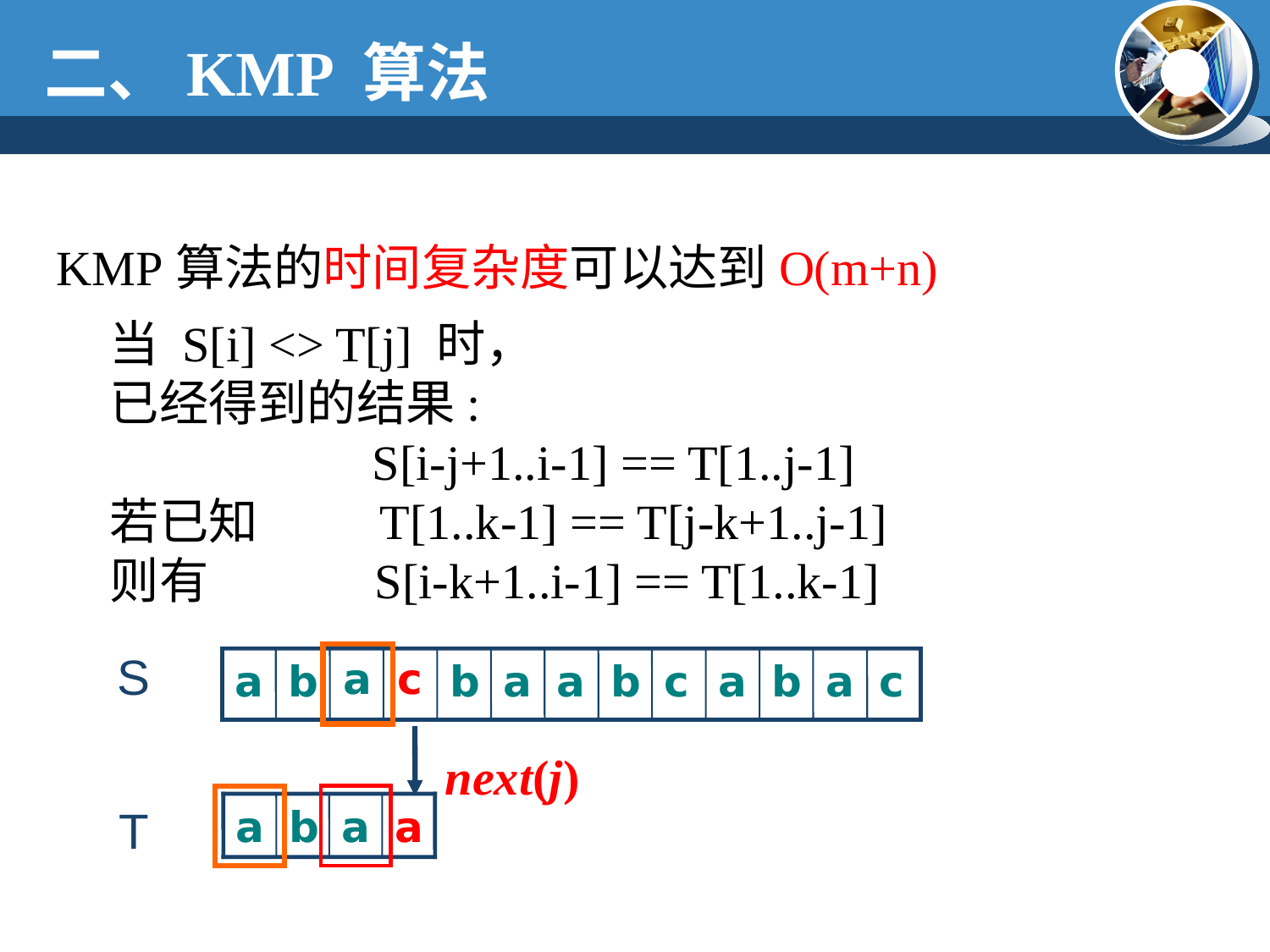

二、KMP 算法
KMP算法的时间复杂度可以达到O(m+n)
   当 S[i] <> T[j] 时，
   已经得到的结果:
                         S[i-j+1..i-1] == T[1..j-1]
   若已知          T[1..k-1] == T[j-k+1..j-1]
   则有              S[i-k+1..i-1] == T[1..k-1]

S

a
c
a

b

b

a

a

b

c

a

b

a

c

next(j)

T
a

b

a

a